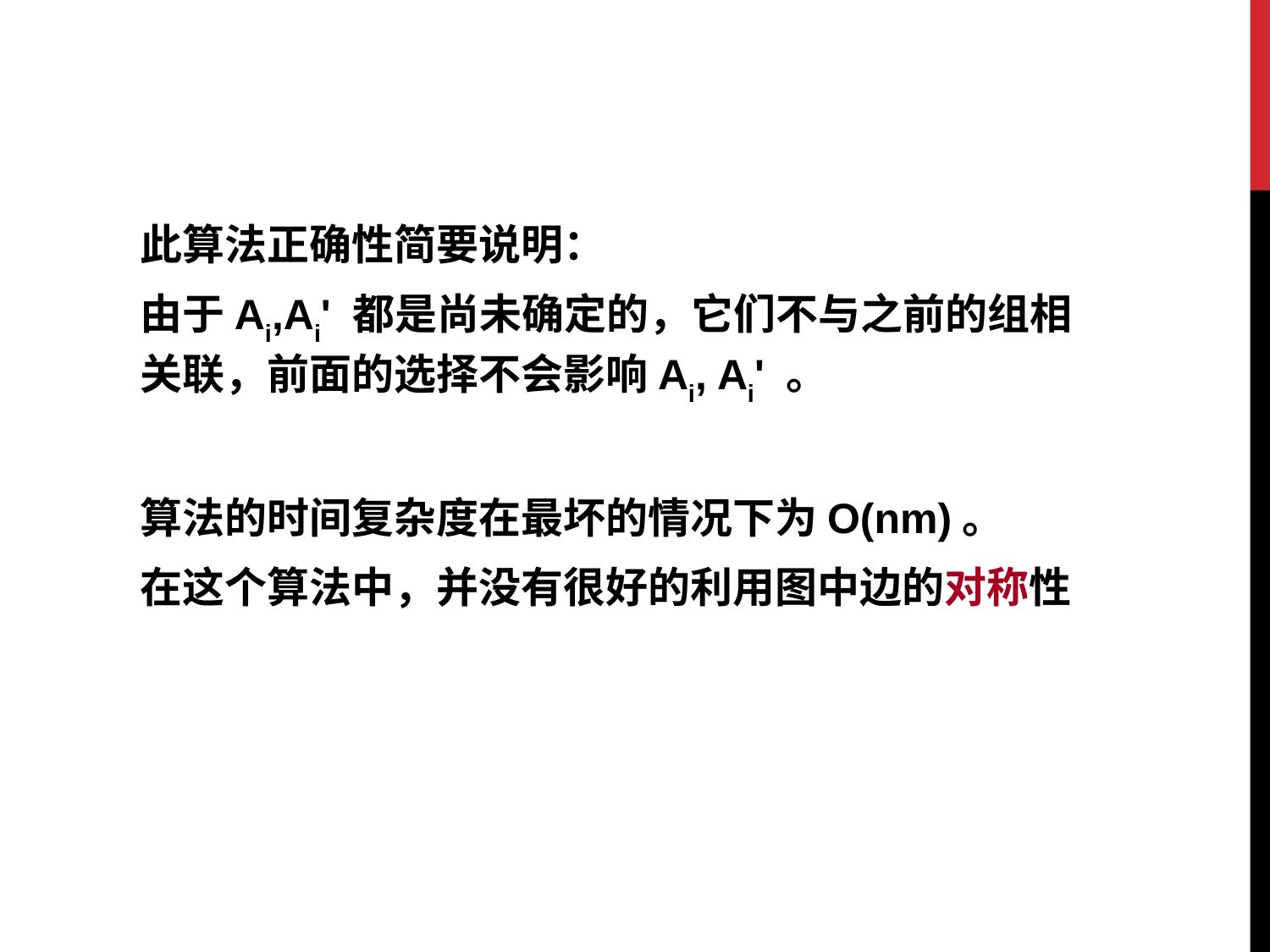

此算法正确性简要说明：
由于Ai,Ai' 都是尚未确定的，它们不与之前的组相关联，前面的选择不会影响Ai, Ai' 。

算法的时间复杂度在最坏的情况下为O(nm)。
在这个算法中，并没有很好的利用图中边的对称性